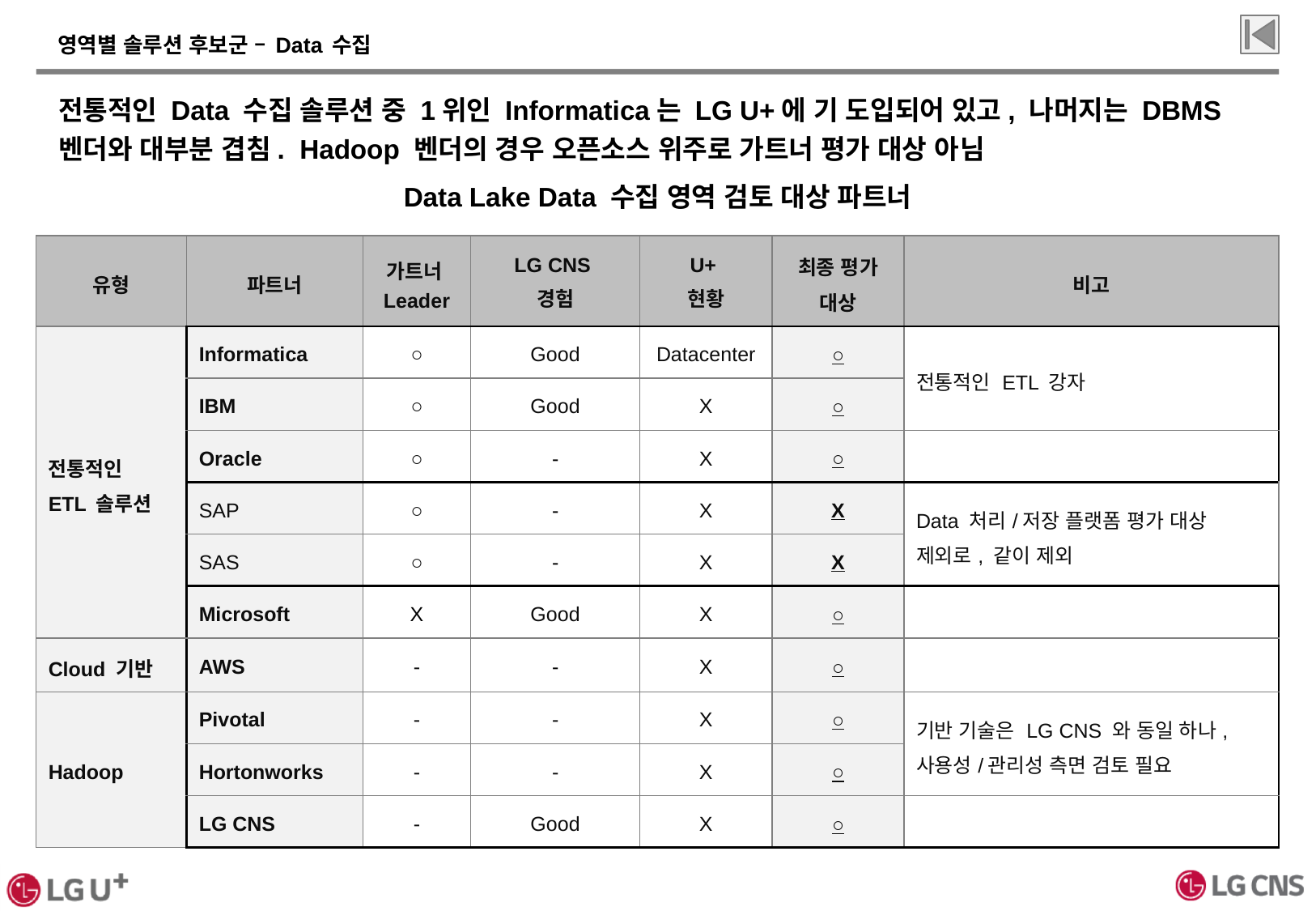

# 영역별 솔루션 후보군 – Data 수집
전통적인 Data 수집 솔루션 중 1위인 Informatica는 LG U+에 기 도입되어 있고, 나머지는 DBMS 벤더와 대부분 겹침.  Hadoop 벤더의 경우 오픈소스 위주로 가트너 평가 대상 아님
Data Lake Data 수집 영역 검토 대상 파트너
| 유형 | 파트너 | 가트너 Leader | LG CNS 경험 | U+ 현황 | 최종 평가 대상 | 비고 |
| --- | --- | --- | --- | --- | --- | --- |
| 전통적인 ETL 솔루션 | Informatica | ○ | Good | Datacenter | ○ | 전통적인 ETL 강자 |
|  | IBM | ○ | Good | X | ○ |  |
|  | Oracle | ○ | - | X | ○ |  |
|  | SAP | ○ | - | X | X | Data 처리/저장 플랫폼 평가 대상 제외로, 같이 제외 |
|  | SAS | ○ | - | X | X |  |
|  | Microsoft | X | Good | X | ○ |  |
| Cloud 기반 | AWS | - | - | X | ○ |  |
| Hadoop | Pivotal | - | - | X | ○ | 기반 기술은 LG CNS 와 동일 하나, 사용성/관리성 측면 검토 필요 |
|  | Hortonworks | - | - | X | ○ |  |
|  | LG CNS | - | Good | X | ○ |  |